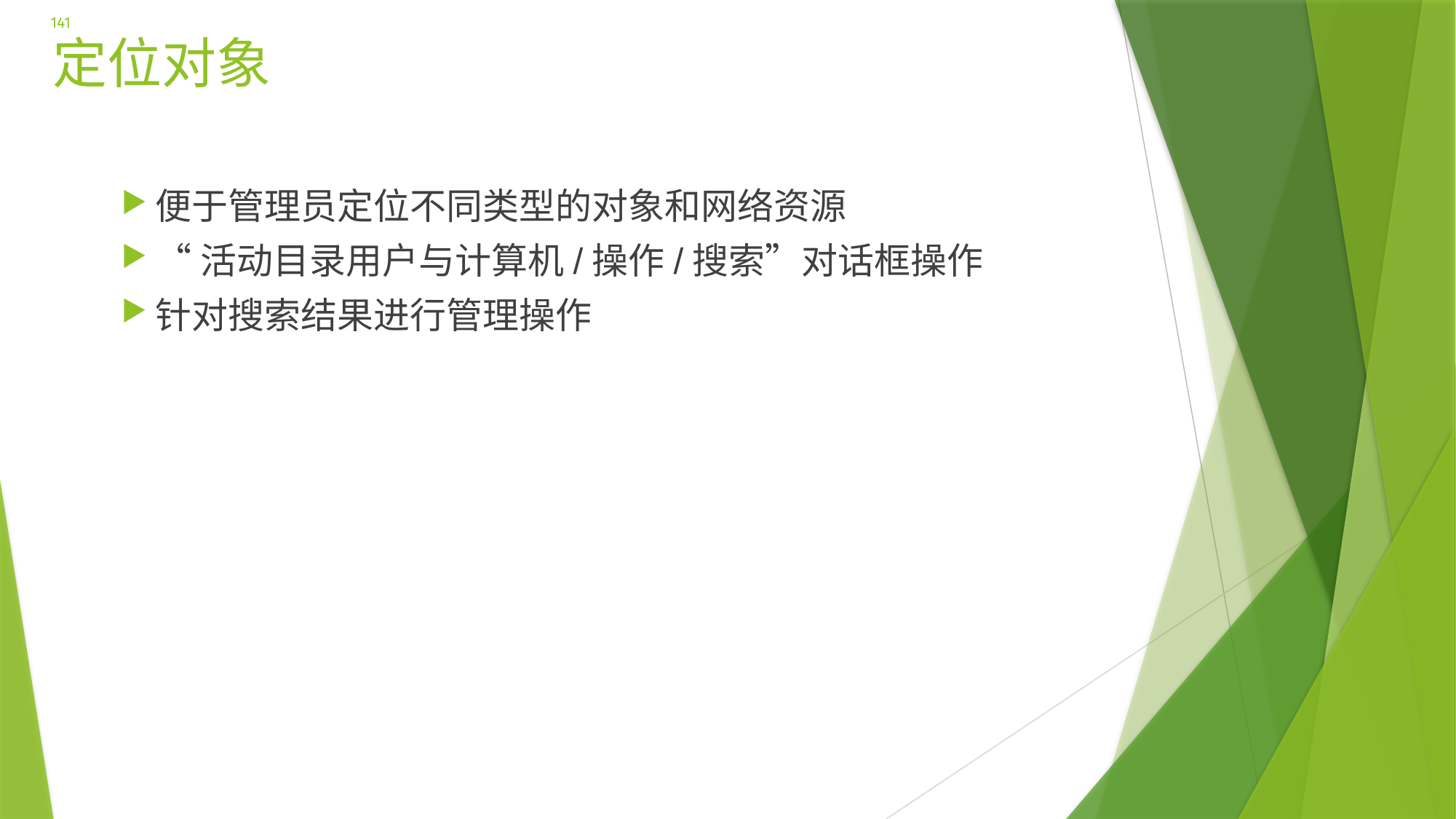

141
# 定位对象
便于管理员定位不同类型的对象和网络资源
“活动目录用户与计算机/操作/搜索”对话框操作
针对搜索结果进行管理操作